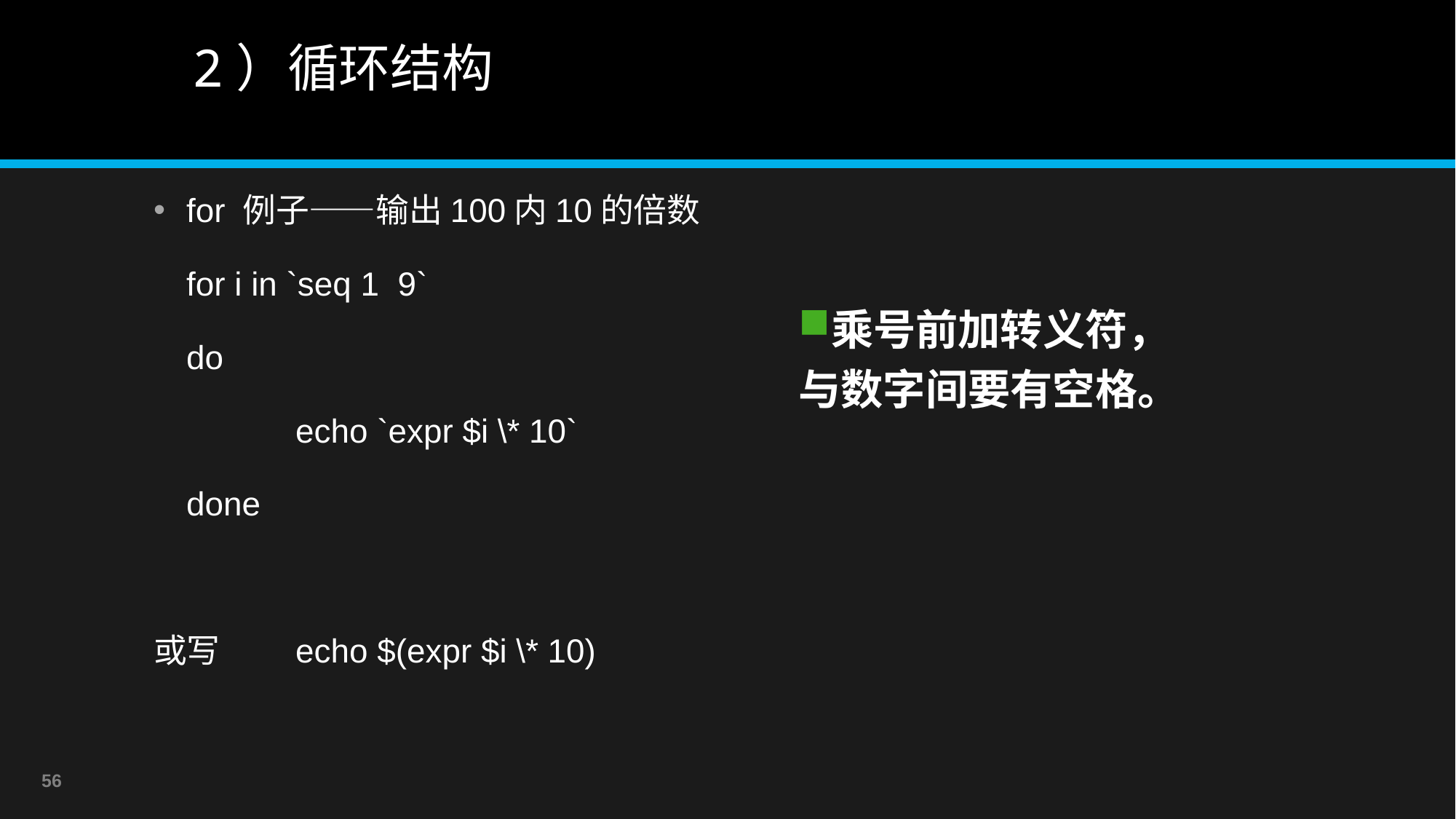

# 2）循环结构
for 例子——输出100内10的倍数
	for i in `seq 1  9`
	do
		echo `expr $i \* 10`
	done

或写	echo $(expr $i \* 10)

乘号前加转义符，
与数字间要有空格。
56